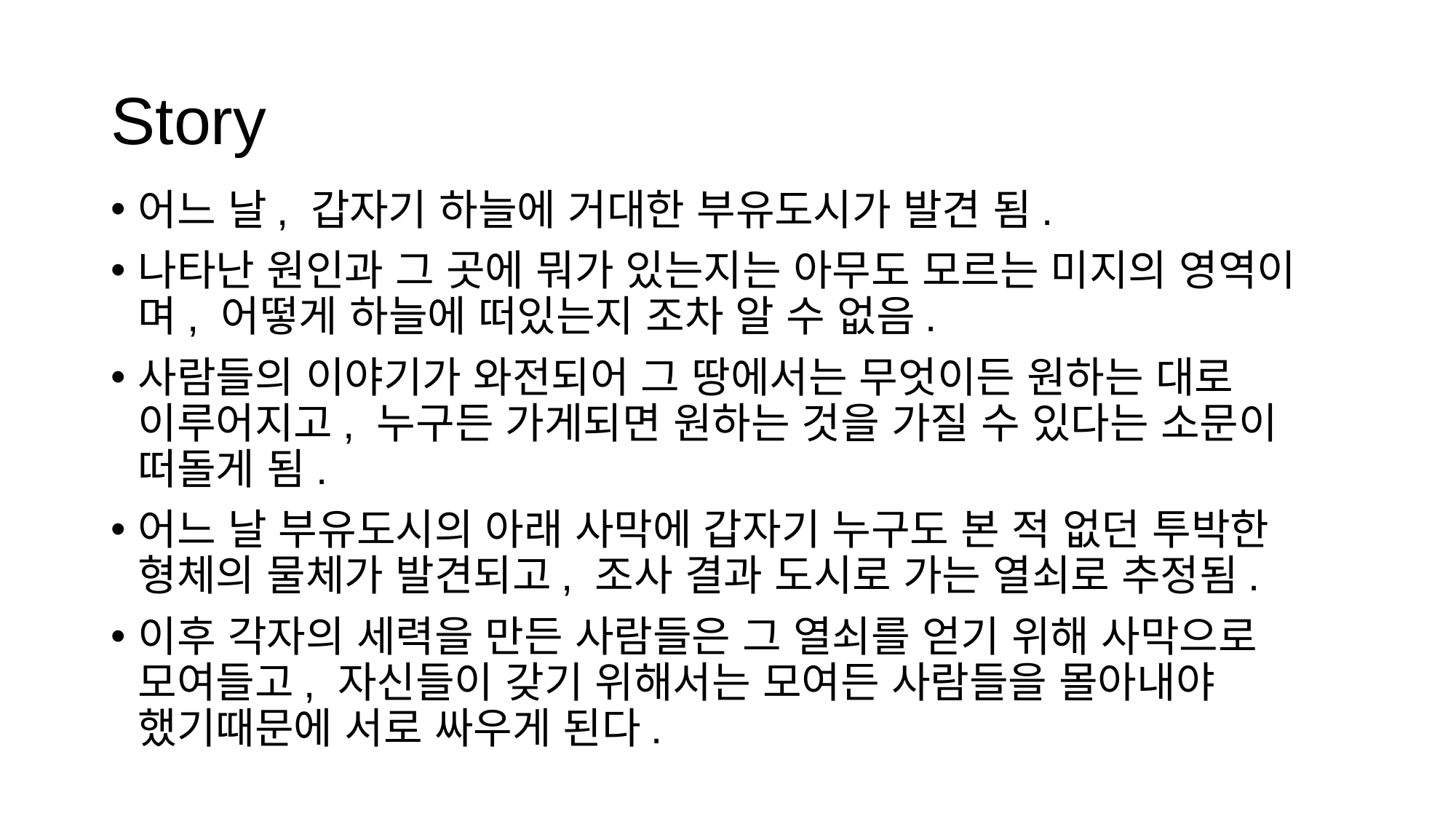

# Story
어느 날, 갑자기 하늘에 거대한 부유도시가 발견 됨.
나타난 원인과 그 곳에 뭐가 있는지는 아무도 모르는 미지의 영역이며, 어떻게 하늘에 떠있는지 조차 알 수 없음.
사람들의 이야기가 와전되어 그 땅에서는 무엇이든 원하는 대로 이루어지고, 누구든 가게되면 원하는 것을 가질 수 있다는 소문이 떠돌게 됨.
어느 날 부유도시의 아래 사막에 갑자기 누구도 본 적 없던 투박한 형체의 물체가 발견되고, 조사 결과 도시로 가는 열쇠로 추정됨.
이후 각자의 세력을 만든 사람들은 그 열쇠를 얻기 위해 사막으로 모여들고, 자신들이 갖기 위해서는 모여든 사람들을 몰아내야 했기때문에 서로 싸우게 된다.